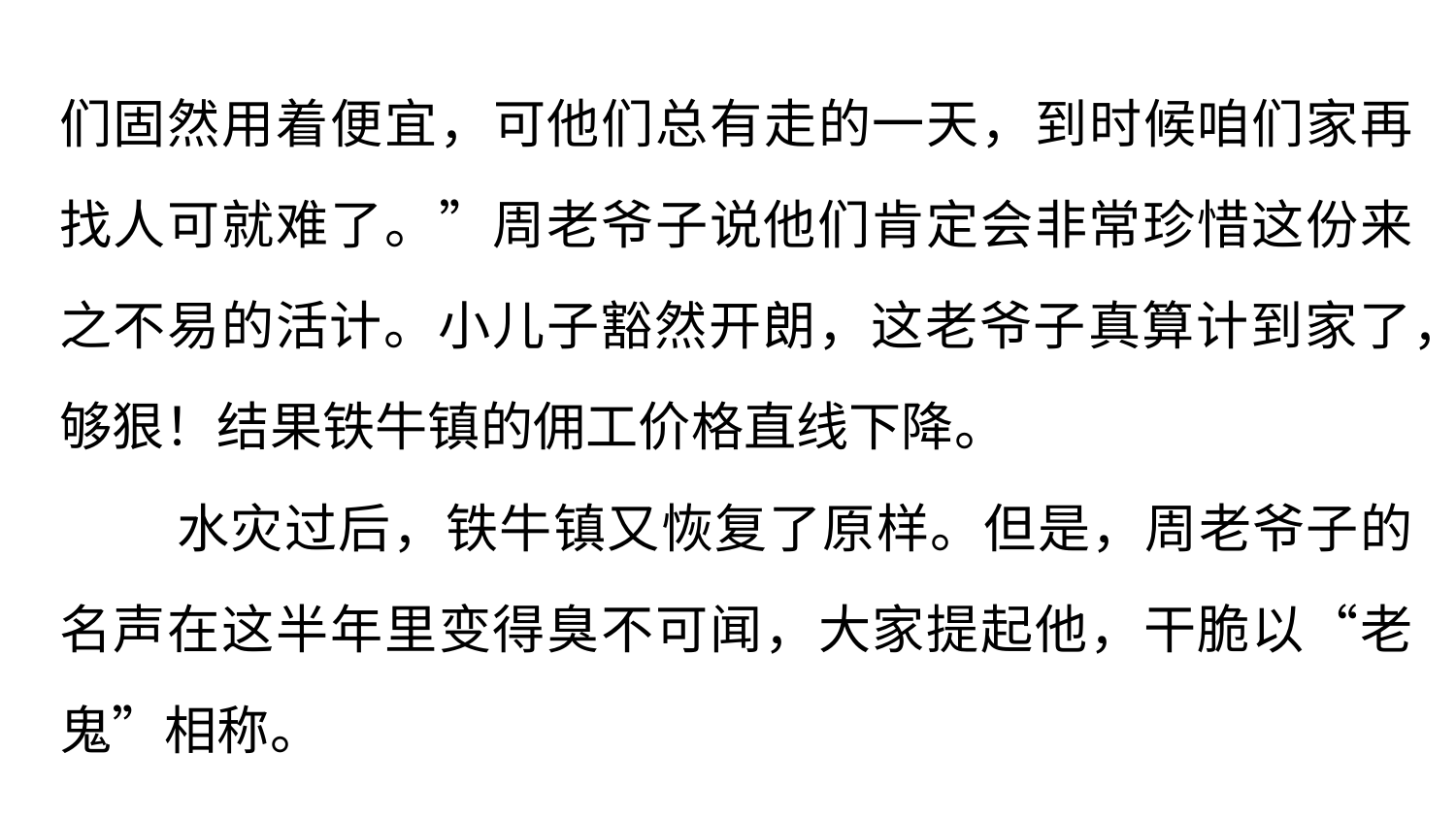

们固然用着便宜，可他们总有走的一天，到时候咱们家再找人可就难了。”周老爷子说他们肯定会非常珍惜这份来之不易的活计。小儿子豁然开朗，这老爷子真算计到家了，够狠！结果铁牛镇的佣工价格直线下降。
        水灾过后，铁牛镇又恢复了原样。但是，周老爷子的名声在这半年里变得臭不可闻，大家提起他，干脆以“老鬼”相称。